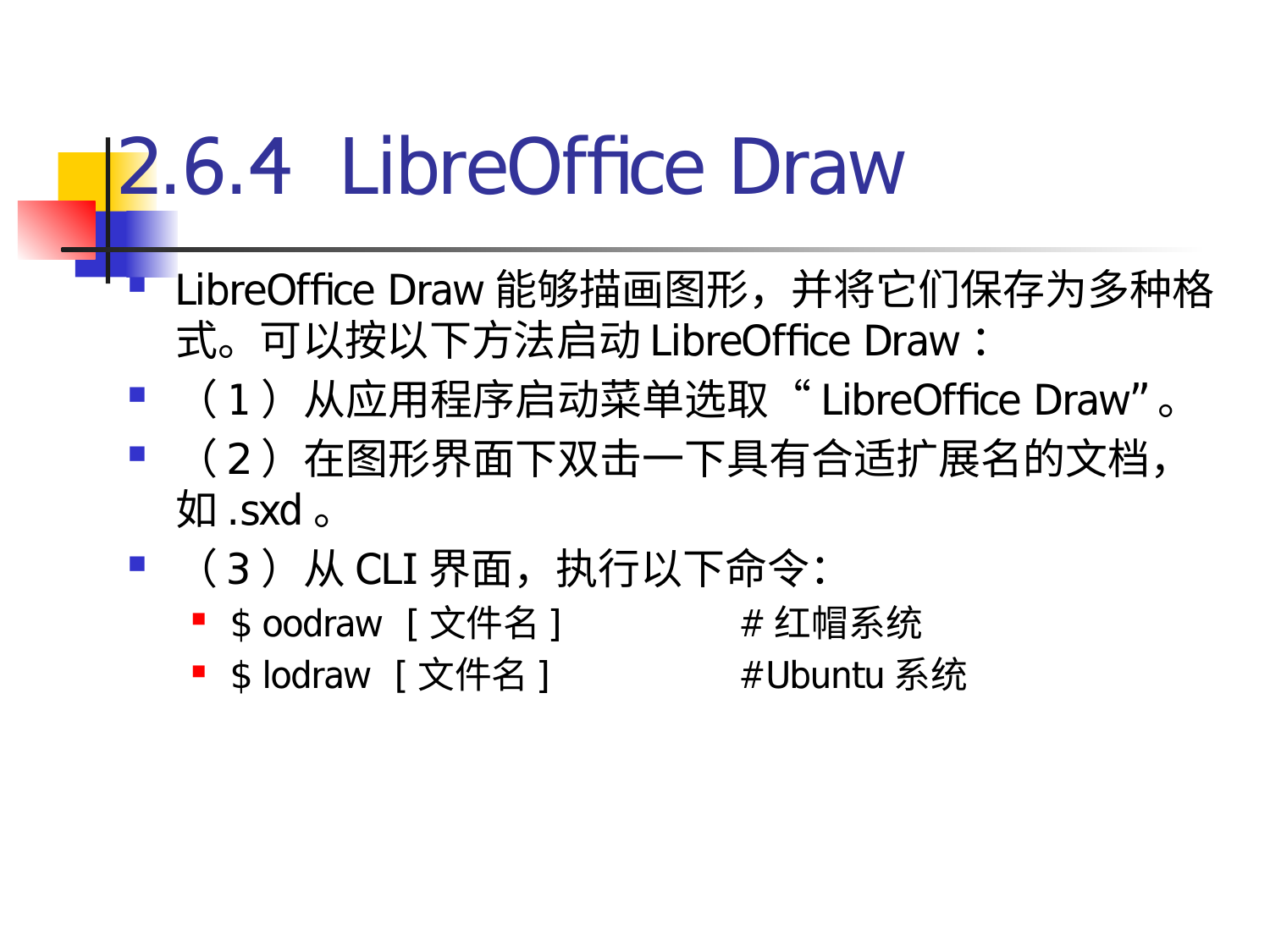

# 2.6.4  LibreOffice Draw
LibreOffice Draw能够描画图形，并将它们保存为多种格式。可以按以下方法启动LibreOffice Draw：
（1）从应用程序启动菜单选取“LibreOffice Draw”。
（2）在图形界面下双击一下具有合适扩展名的文档，如.sxd。
（3）从CLI界面，执行以下命令：
$ oodraw  [文件名] 		#红帽系统
$ lodraw  [文件名] 		#Ubuntu系统